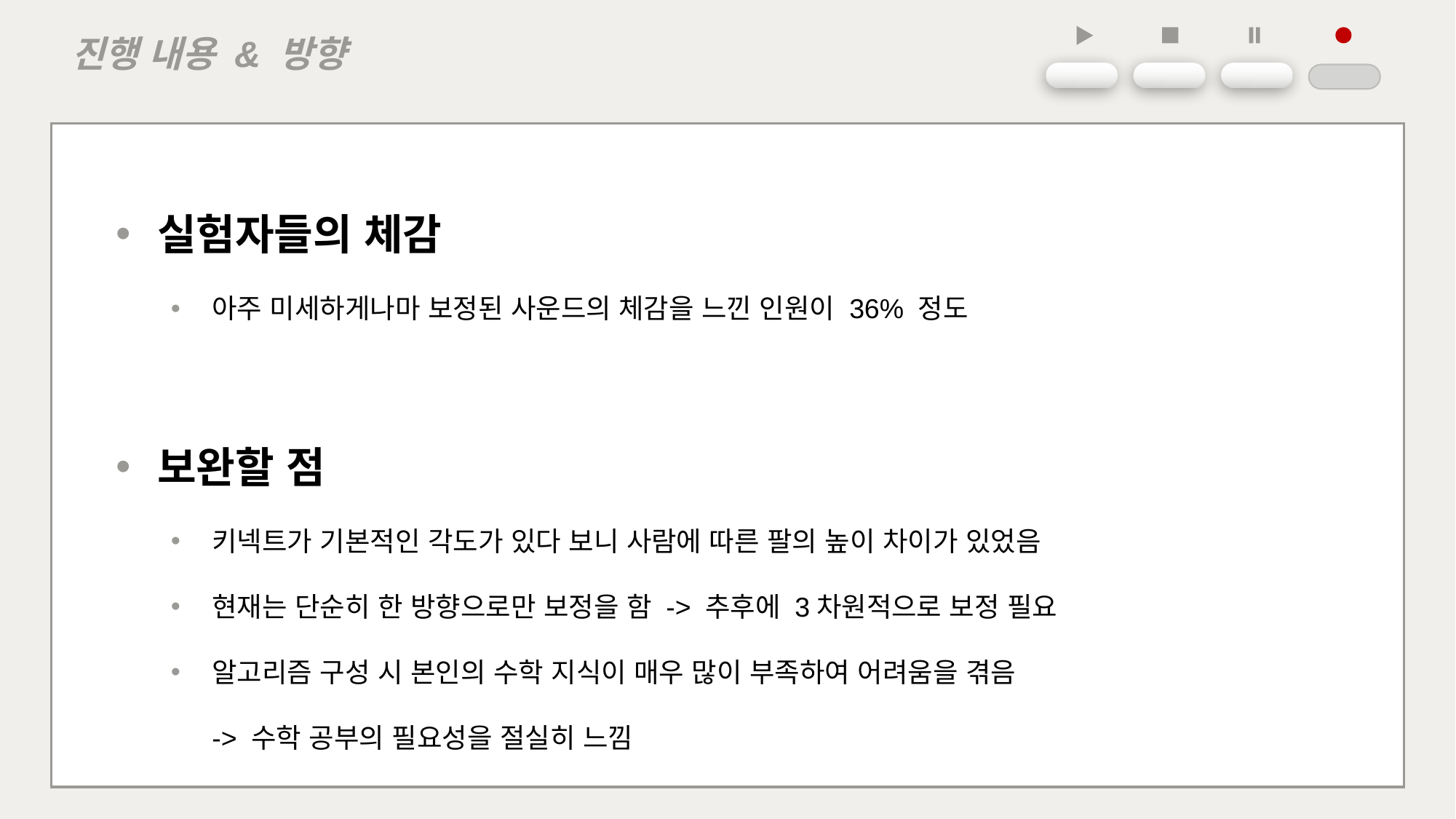

진행 내용 & 방향

실험자들의 체감
아주 미세하게나마 보정된 사운드의 체감을 느낀 인원이 36% 정도

보완할 점
키넥트가 기본적인 각도가 있다 보니 사람에 따른 팔의 높이 차이가 있었음
현재는 단순히 한 방향으로만 보정을 함 -> 추후에 3차원적으로 보정 필요
알고리즘 구성 시 본인의 수학 지식이 매우 많이 부족하여 어려움을 겪음
-> 수학 공부의 필요성을 절실히 느낌